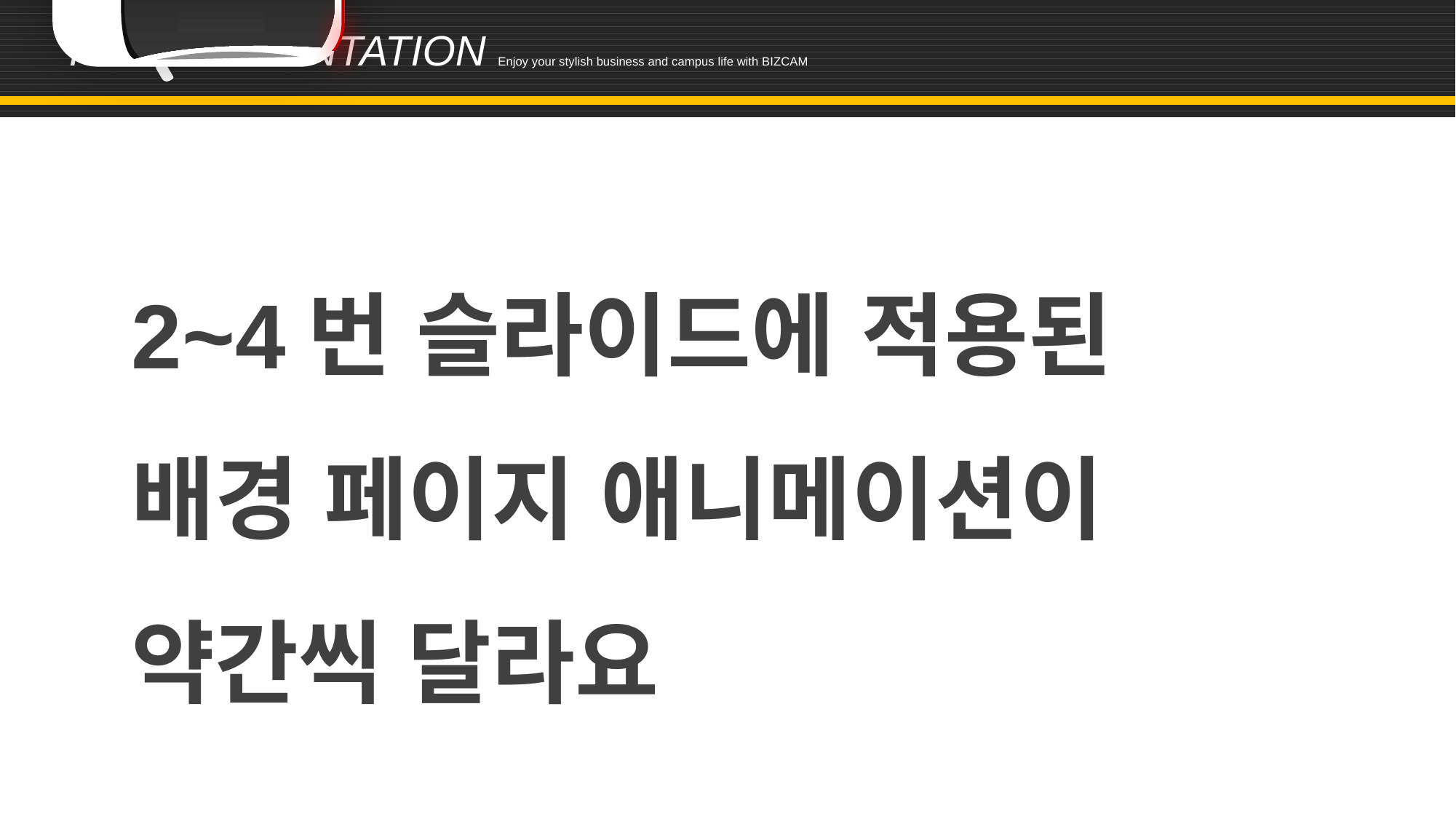

PPT PRESENTATION Enjoy your stylish business and campus life with BIZCAM
2~4번 슬라이드에 적용된
배경 페이지 애니메이션이
약간씩 달라요